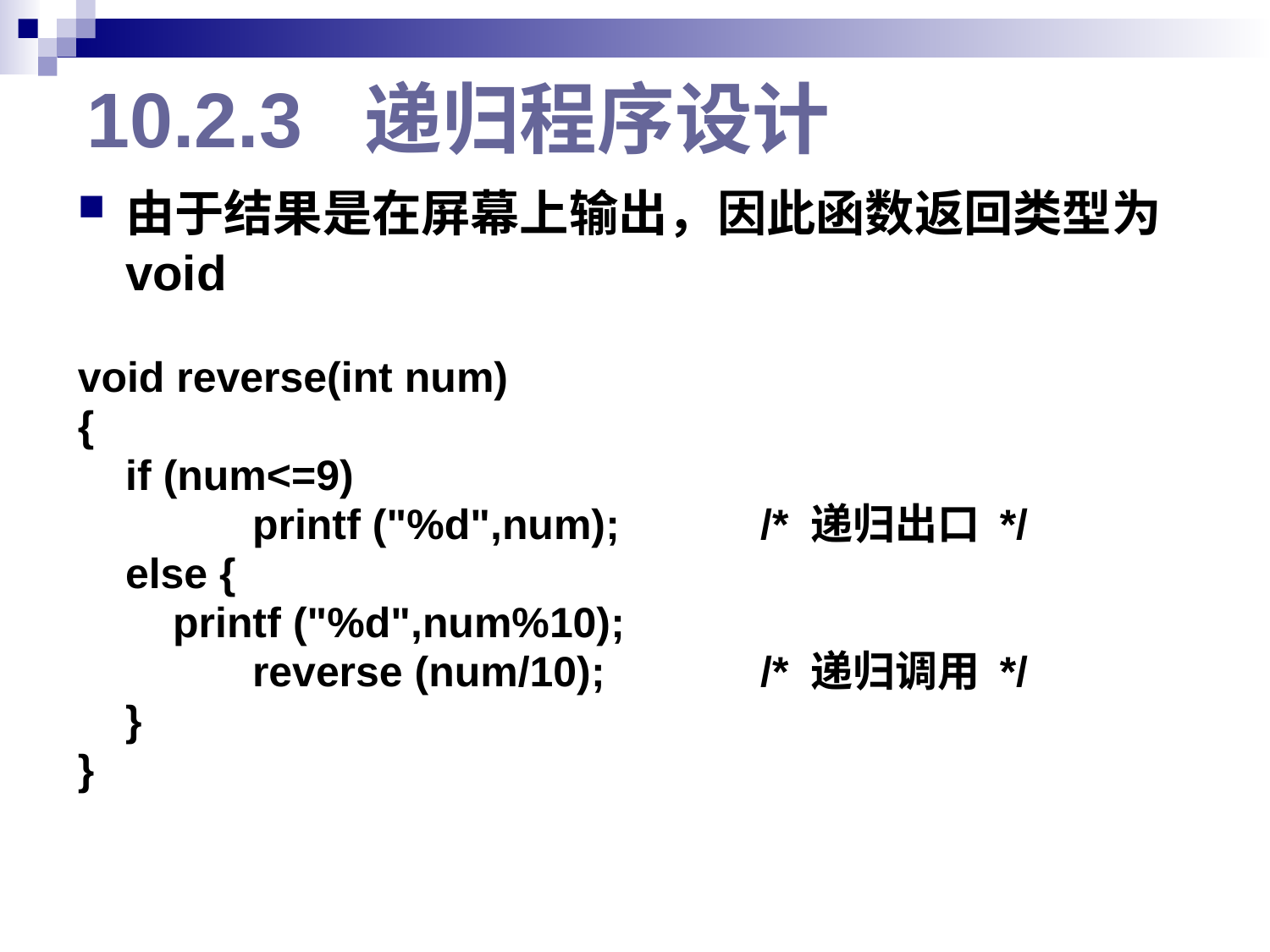

# 10.2.3  递归程序设计
由于结果是在屏幕上输出，因此函数返回类型为void
void reverse(int num)
{
	if (num<=9)
		printf ("%d",num);		/* 递归出口 */
	else {
	    printf ("%d",num%10);
		reverse (num/10); 		/* 递归调用 */
	}
}